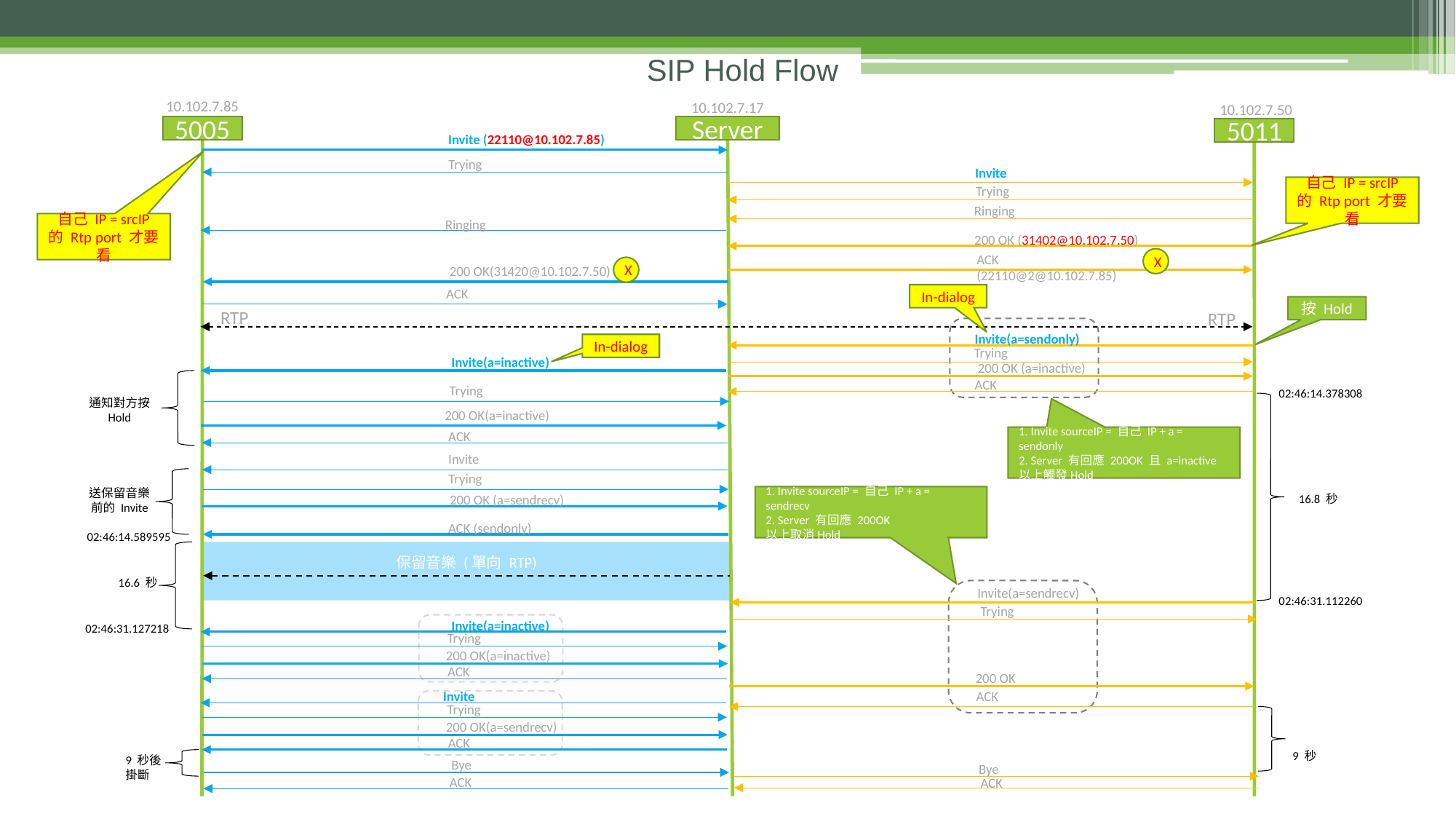

# SIP Hold Flow
10.102.7.85
10.102.7.17
10.102.7.50
Server
5005
5011
Invite (22110@10.102.7.85)
Trying
Invite
Trying
自己 IP = srcIP 的 Rtp port 才要看
Ringing
Ringing
自己 IP = srcIP 的 Rtp port 才要看
200 OK (31402@10.102.7.50)
ACK (22110@2@10.102.7.85)
X
X
200 OK(31420@10.102.7.50)
ACK
In-dialog
按 Hold
RTP
RTP

Invite(a=sendonly)
In-dialog
Trying
Invite(a=inactive)
200 OK (a=inactive)

ACK
Trying
02:46:14.378308
通知對方按 Hold

200 OK(a=inactive)
ACK
1. Invite sourceIP = 自己 IP + a = sendonly
2. Server 有回應 200OK 且 a=inactive
以上觸發Hold
Invite
Trying

送保留音樂前的 Invite
16.8 秒
200 OK (a=sendrecv)
1. Invite sourceIP = 自己 IP + a = sendrecv
2. Server 有回應 200OK
以上取消Hold
ACK (sendonly)
02:46:14.589595

保留音樂 (單向 RTP)

16.6 秒
Invite(a=sendrecv)

02:46:31.112260
Trying
Invite(a=inactive)

02:46:31.127218
Trying
200 OK(a=inactive)
ACK
200 OK
ACK
Invite

Trying

200 OK(a=sendrecv)
ACK
9 秒
9 秒後掛斷

Bye
Bye
ACK
ACK